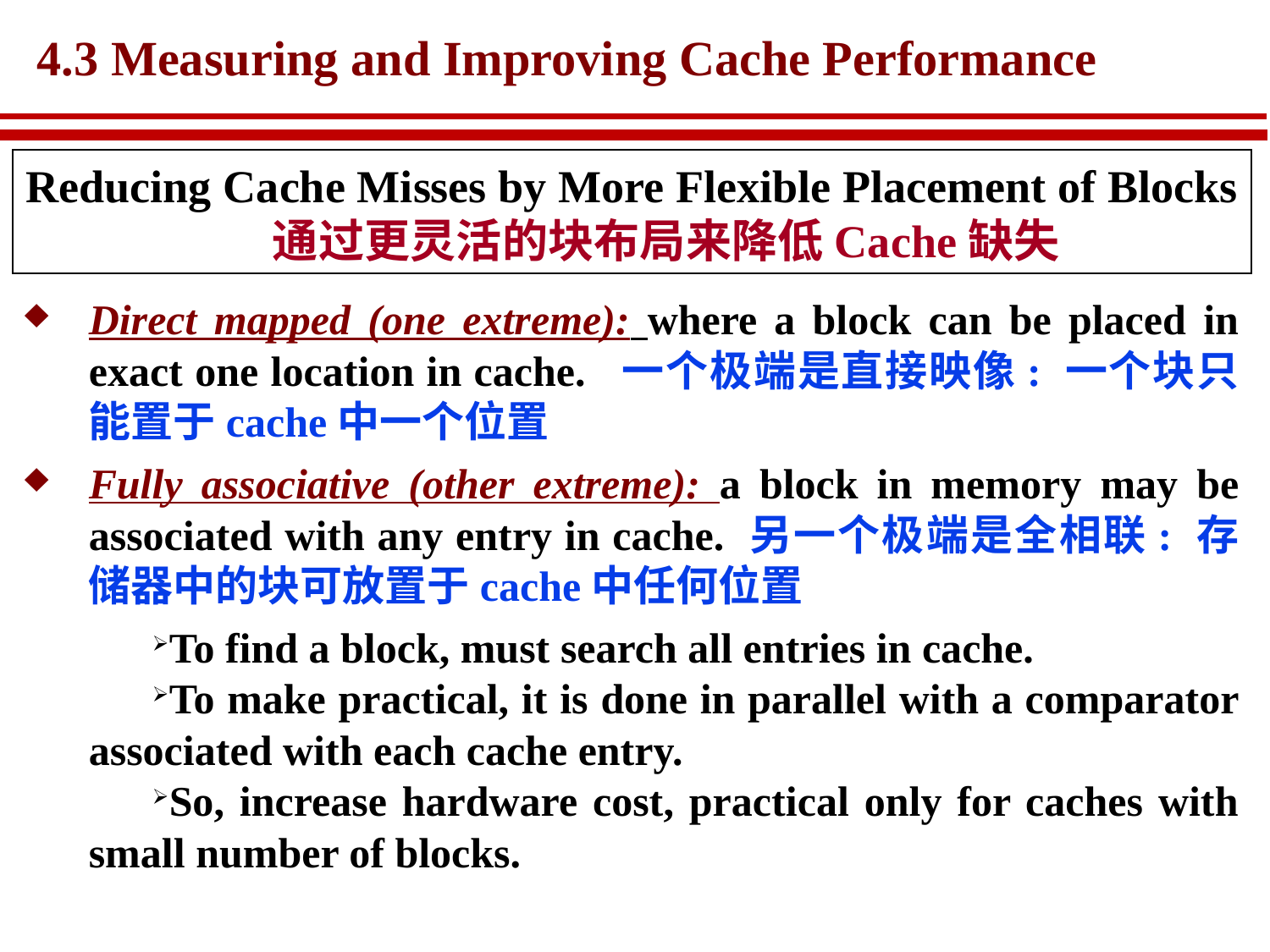

# 4.3 Measuring and Improving Cache Performance
Reducing Cache Misses by More Flexible Placement of Blocks      通过更灵活的块布局来降低Cache缺失
Direct mapped (one extreme): where a block can be placed in exact one location in cache.  一个极端是直接映像: 一个块只能置于cache中一个位置
Fully associative (other extreme): a block in memory may be associated with any entry in cache. 另一个极端是全相联: 存储器中的块可放置于cache中任何位置
To find a block, must search all entries in cache.
To make practical, it is done in parallel with a comparator associated with each cache entry.
So, increase hardware cost, practical only for caches with small number of blocks.